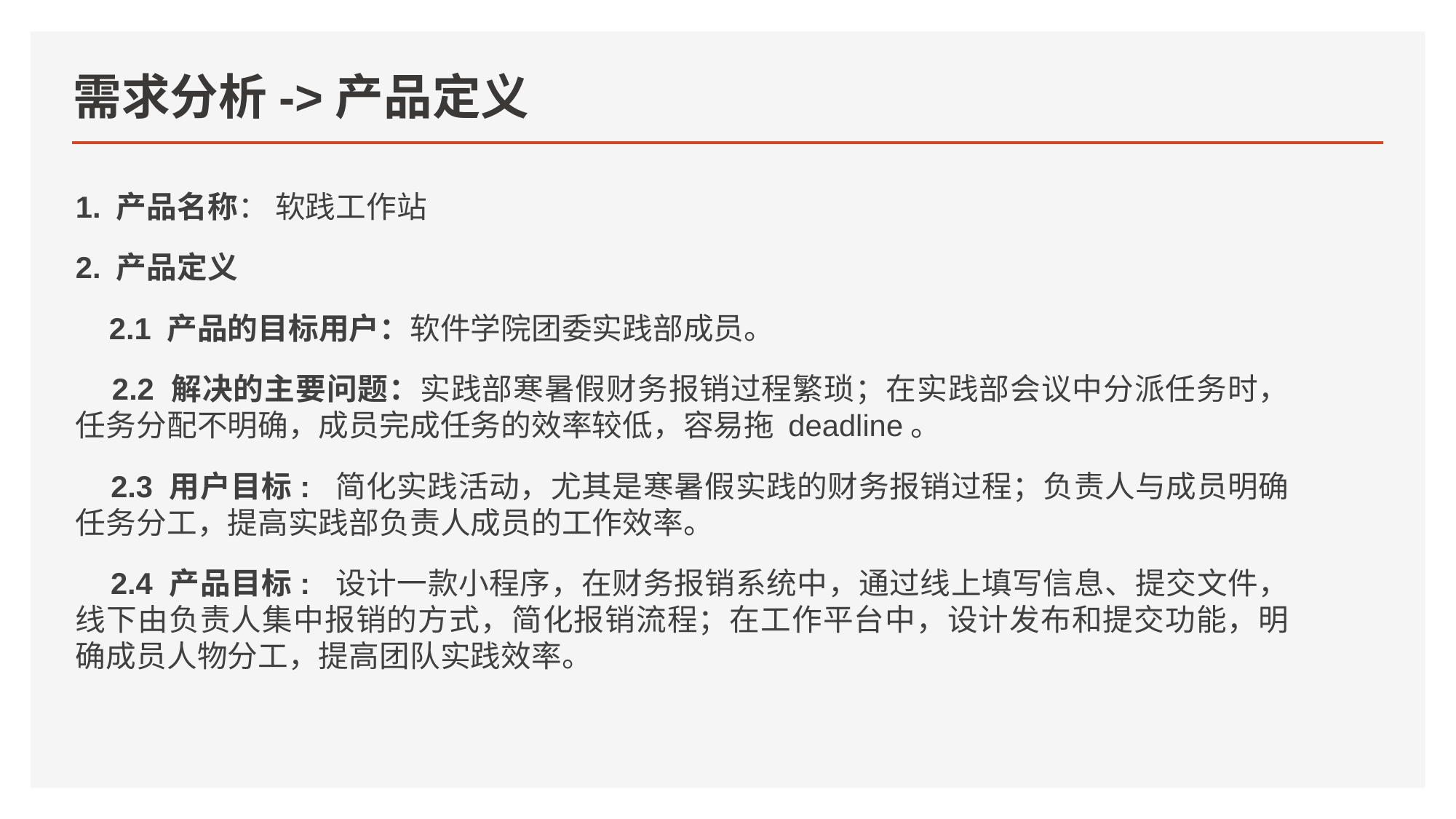

# 需求分析->产品定义
1. 产品名称： 软践工作站
2. 产品定义
    2.1 产品的目标用户：软件学院团委实践部成员。
    2.2 解决的主要问题：实践部寒暑假财务报销过程繁琐；在实践部会议中分派任务时，任务分配不明确，成员完成任务的效率较低，容易拖 deadline。
    2.3 用户目标:  简化实践活动，尤其是寒暑假实践的财务报销过程；负责人与成员明确 任务分工，提高实践部负责人成员的工作效率。
    2.4 产品目标:  设计一款小程序，在财务报销系统中，通过线上填写信息、提交文件， 线下由负责人集中报销的方式，简化报销流程；在工作平台中，设计发布和提交功能，明确成员人物分工，提高团队实践效率。